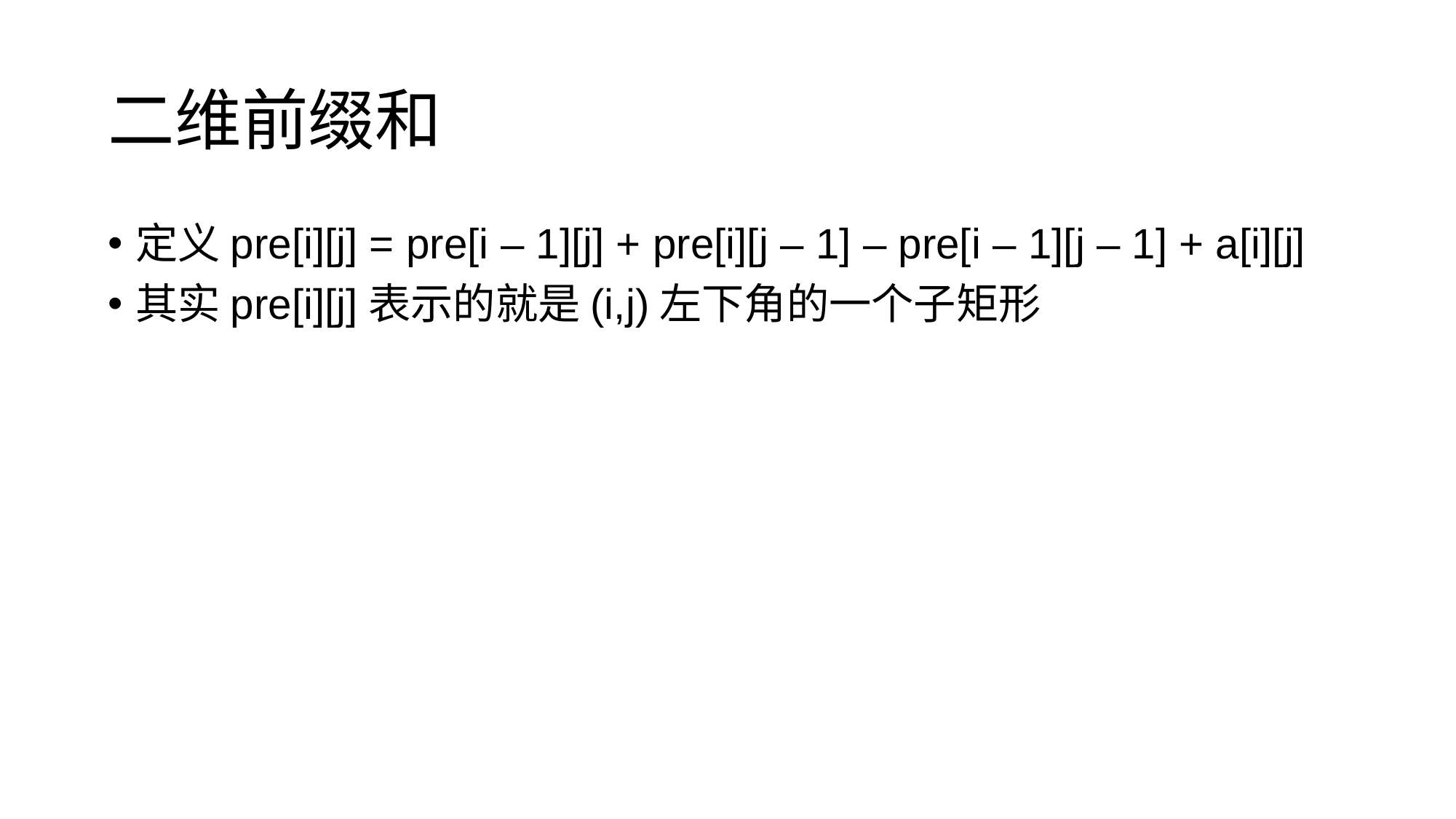

# 二维前缀和
定义pre[i][j] = pre[i – 1][j] + pre[i][j – 1] – pre[i – 1][j – 1] + a[i][j]
其实pre[i][j]表示的就是(i,j)左下角的一个子矩形